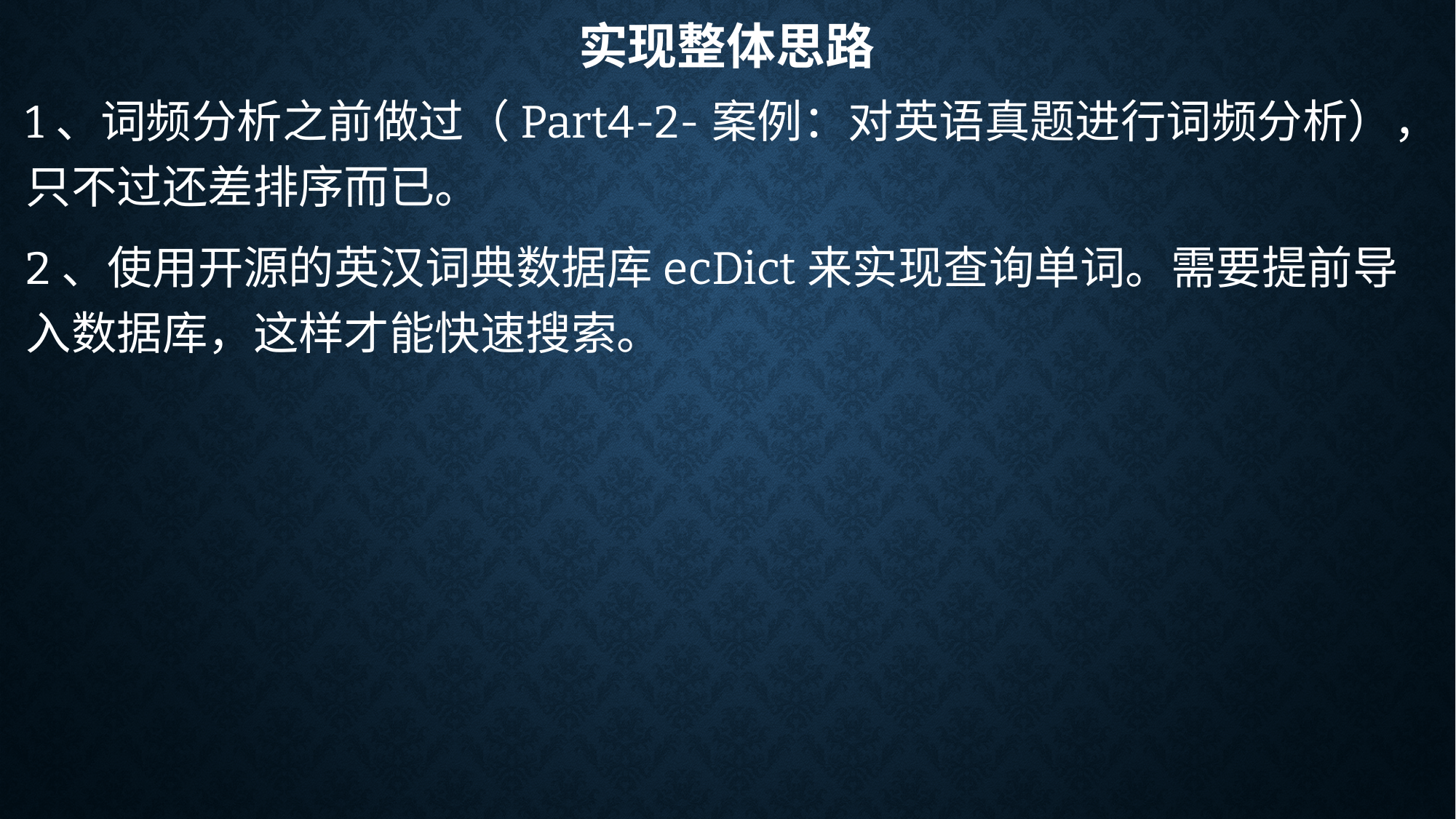

# 实现整体思路
1、词频分析之前做过（Part4-2-案例：对英语真题进行词频分析），只不过还差排序而已。
2、使用开源的英汉词典数据库ecDict来实现查询单词。需要提前导入数据库，这样才能快速搜索。